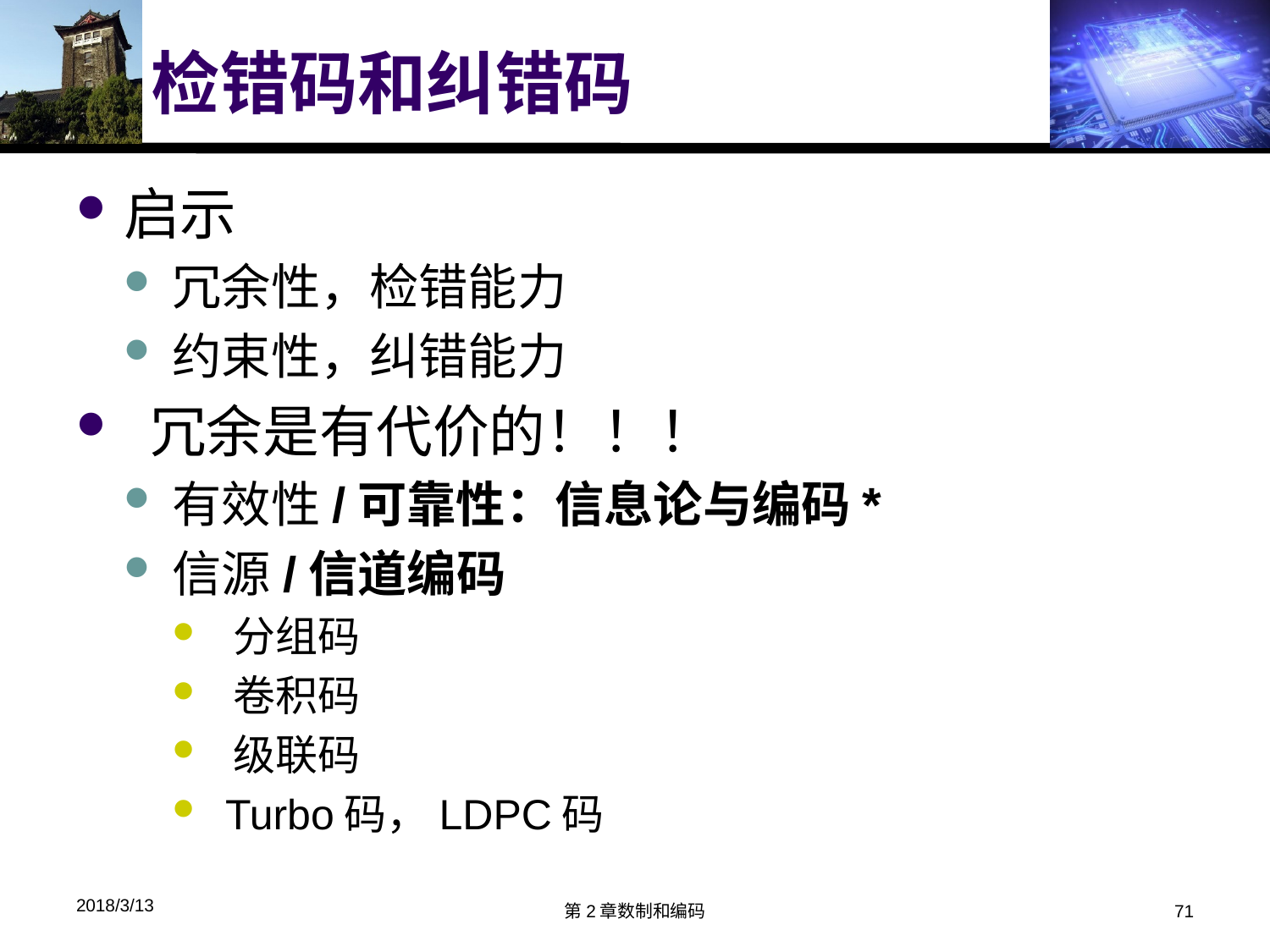

# 检错码和纠错码
启示
冗余性，检错能力
约束性，纠错能力
 冗余是有代价的！！！
有效性/可靠性：信息论与编码*
信源/信道编码
 分组码
 卷积码
 级联码
 Turbo码，LDPC码
2018/3/13
第2章数制和编码
71